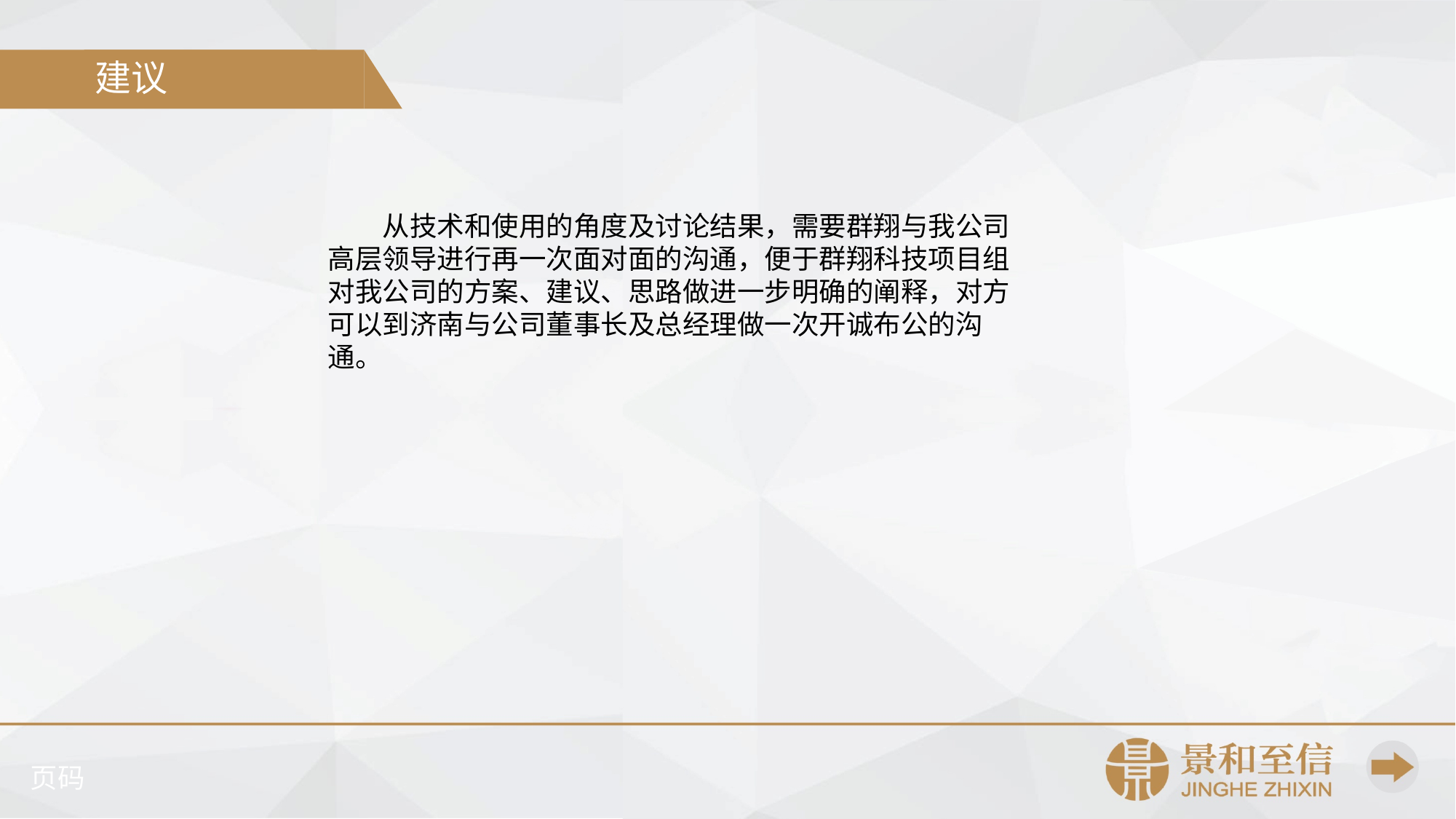

建议
从技术和使用的角度及讨论结果，需要群翔与我公司高层领导进行再一次面对面的沟通，便于群翔科技项目组对我公司的方案、建议、思路做进一步明确的阐释，对方可以到济南与公司董事长及总经理做一次开诚布公的沟通。
页码